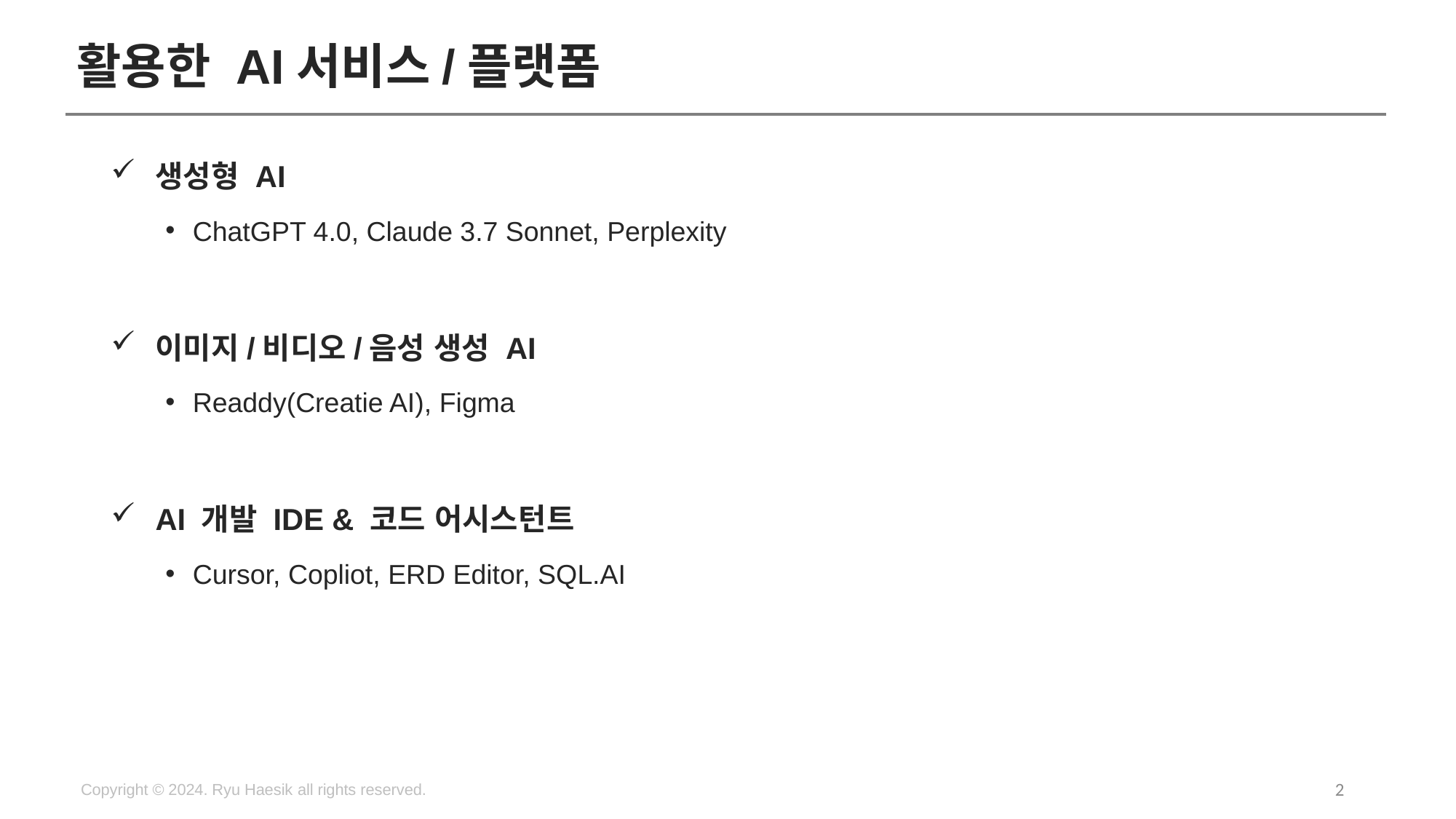

# 활용한 AI서비스/플랫폼
생성형 AI
ChatGPT 4.0, Claude 3.7 Sonnet, Perplexity

이미지/비디오/음성 생성 AI
Readdy(Creatie AI), Figma

AI 개발 IDE & 코드 어시스턴트
Cursor, Copliot, ERD Editor, SQL.AI

2